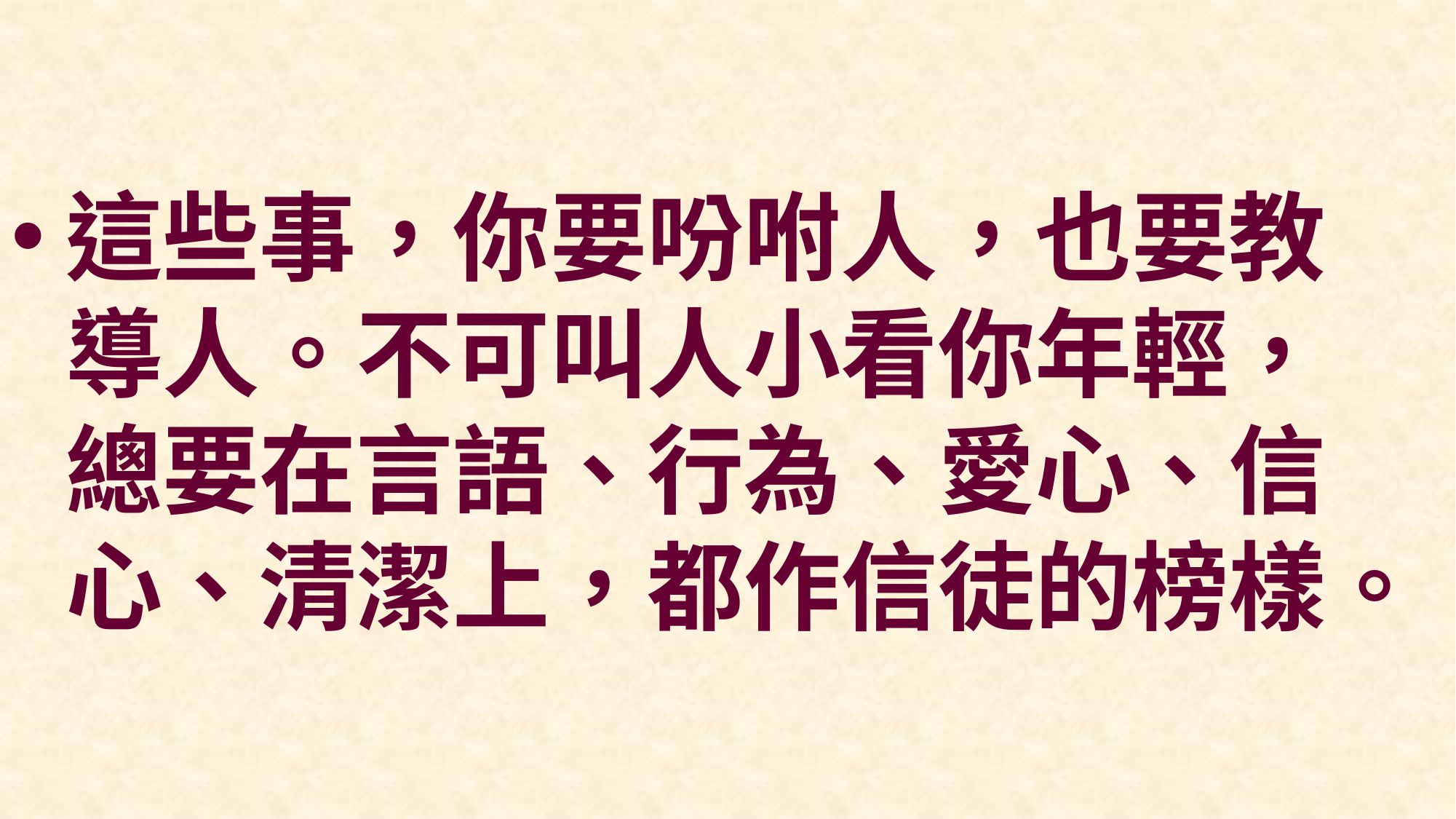

這些事，你要吩咐人，也要教導人。不可叫人小看你年輕，總要在言語、行為、愛心、信心、清潔上，都作信徒的榜樣。